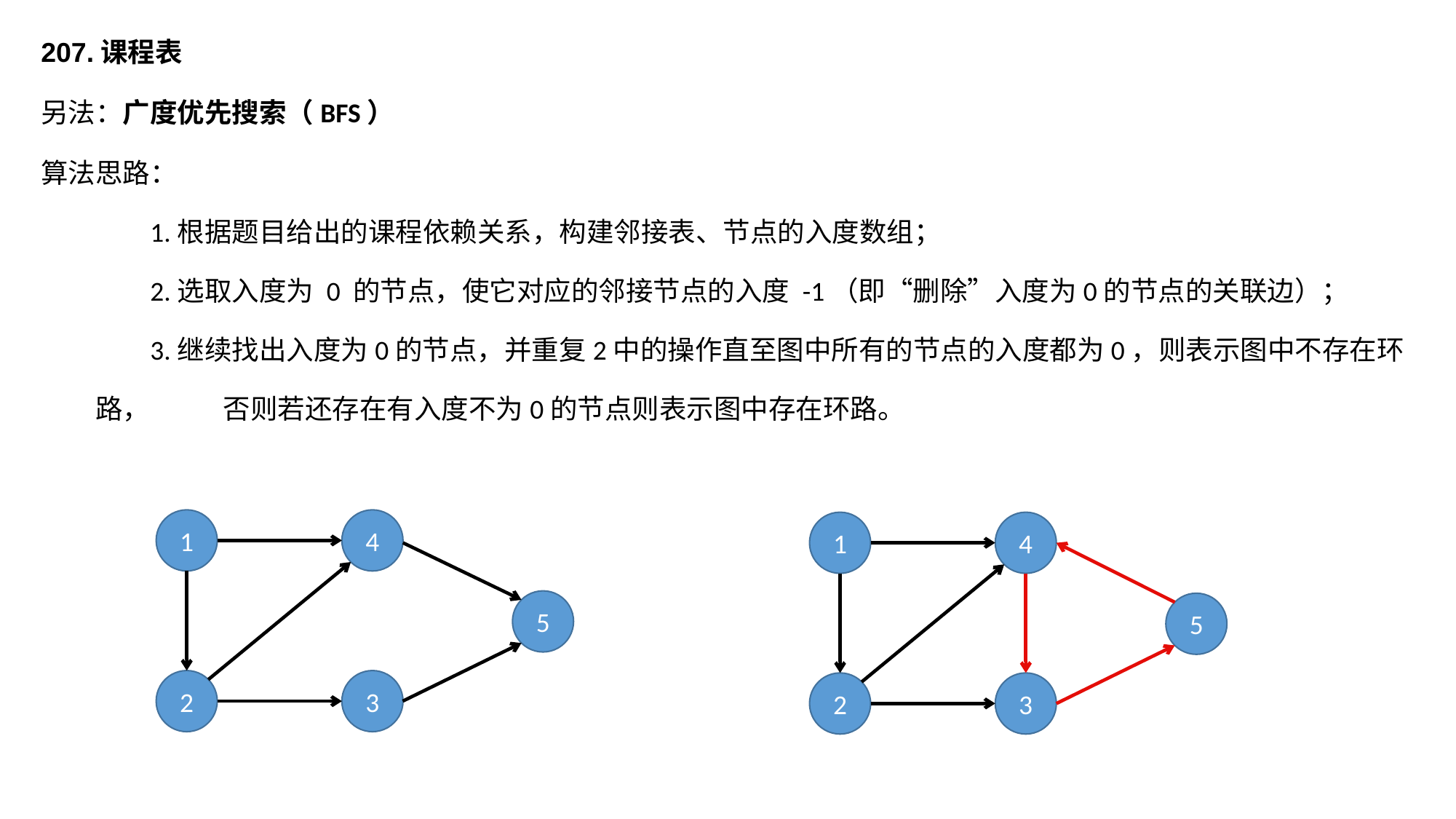

207.课程表
另法：广度优先搜索（BFS）
算法思路：
1.根据题目给出的课程依赖关系，构建邻接表、节点的入度数组；
2.选取入度为 0 的节点，使它对应的邻接节点的入度 -1（即“删除”入度为0的节点的关联边）；
3.继续找出入度为0的节点，并重复2中的操作直至图中所有的节点的入度都为0，则表示图中不存在环路，	   否则若还存在有入度不为0的节点则表示图中存在环路。
1
4
1
4
5
5
2
3
2
3